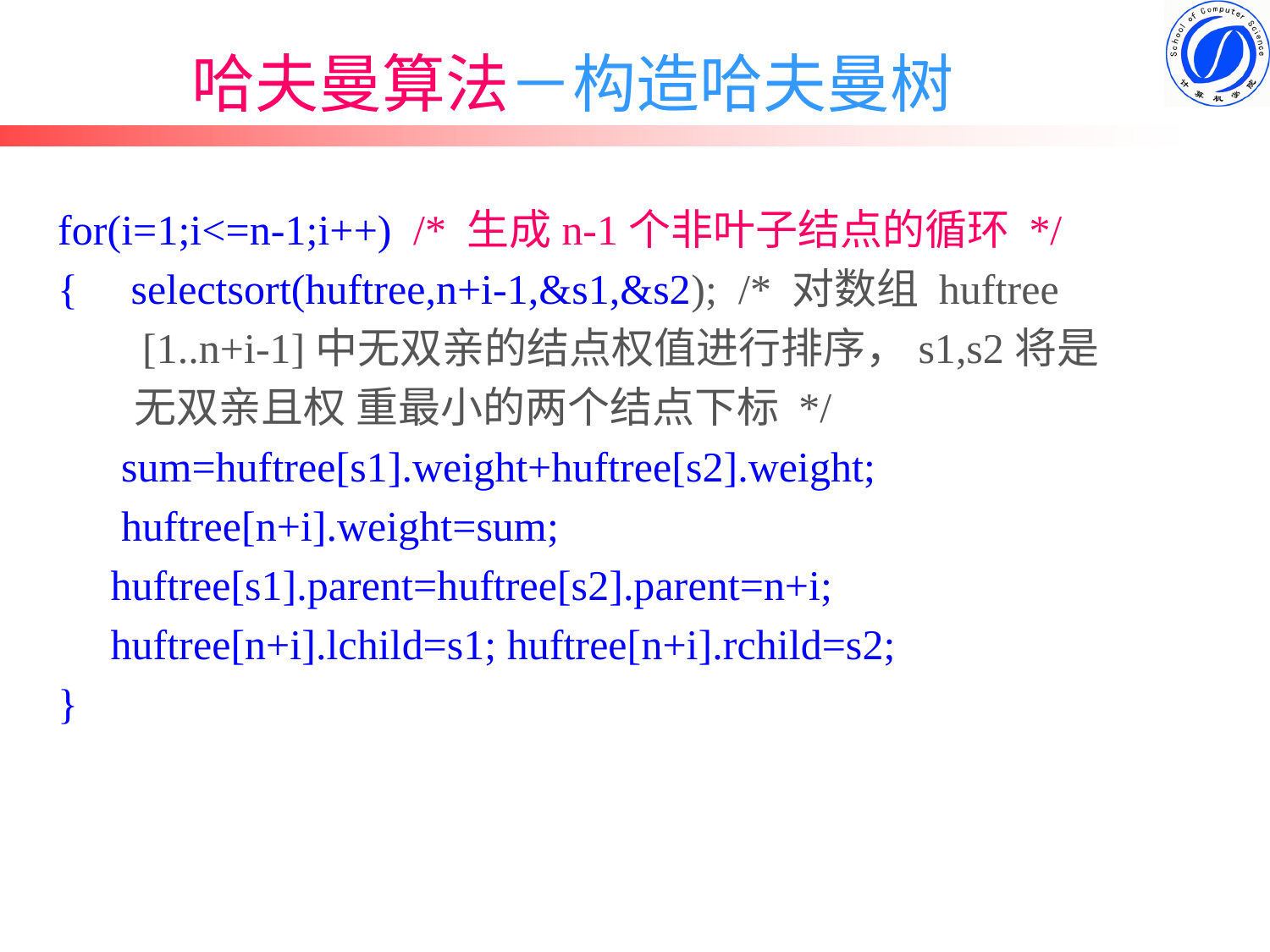

哈夫曼算法－构造哈夫曼树
for(i=1;i<=n-1;i++)  /* 生成n-1个非叶子结点的循环 */
{     selectsort(huftree,n+i-1,&s1,&s2);  /* 对数组 huftree
        [1..n+i-1]中无双亲的结点权值进行排序，s1,s2将是
       无双亲且权 重最小的两个结点下标 */
      sum=huftree[s1].weight+huftree[s2].weight;
      huftree[n+i].weight=sum;
     huftree[s1].parent=huftree[s2].parent=n+i;
     huftree[n+i].lchild=s1; huftree[n+i].rchild=s2;
}